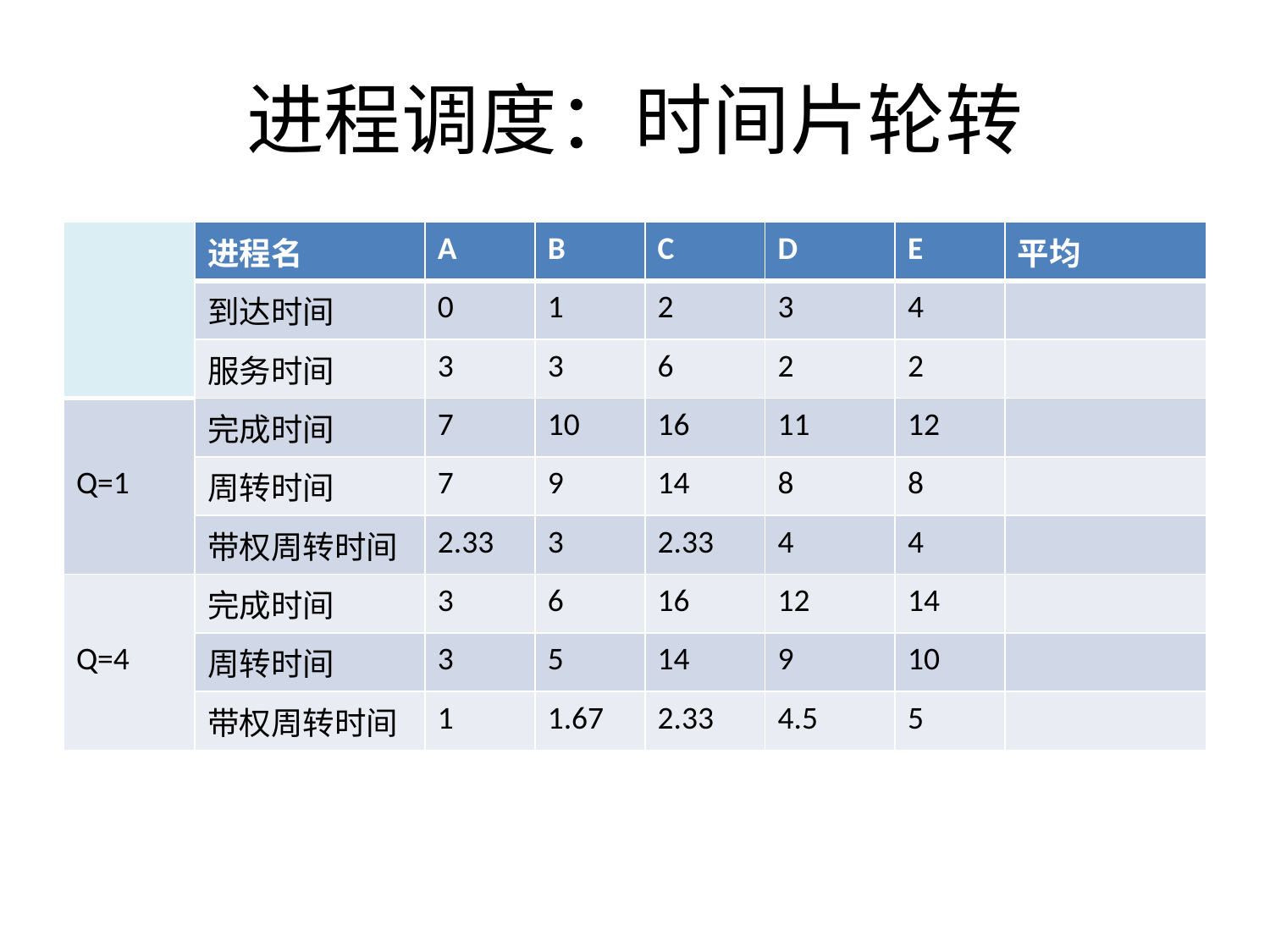

# 进程调度：时间片轮转
|  | 进程名 | A | B | C | D | E | 平均 |
| --- | --- | --- | --- | --- | --- | --- | --- |
|  | 到达时间 | 0 | 1 | 2 | 3 | 4 |  |
|  | 服务时间 | 3 | 3 | 6 | 2 | 2 |  |
| Q=1 | 完成时间 | 7 | 10 | 16 | 11 | 12 |  |
|  | 周转时间 | 7 | 9 | 14 | 8 | 8 |  |
|  | 带权周转时间 | 2.33 | 3 | 2.33 | 4 | 4 |  |
| Q=4 | 完成时间 | 3 | 6 | 16 | 12 | 14 |  |
|  | 周转时间 | 3 | 5 | 14 | 9 | 10 |  |
|  | 带权周转时间 | 1 | 1.67 | 2.33 | 4.5 | 5 |  |